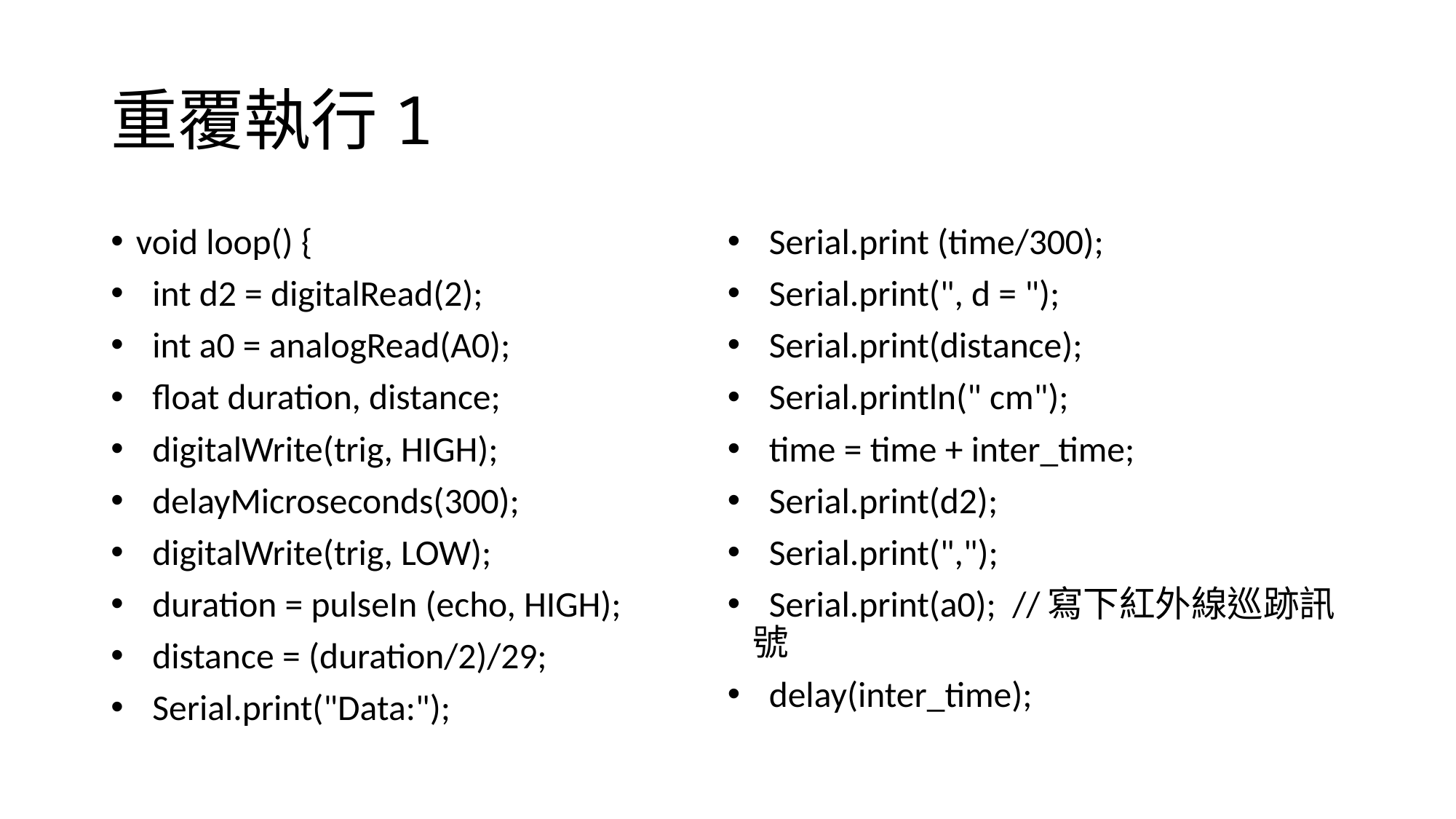

# 重覆執行1
void loop() {
  int d2 = digitalRead(2);
  int a0 = analogRead(A0);
  float duration, distance;
  digitalWrite(trig, HIGH);
  delayMicroseconds(300);
  digitalWrite(trig, LOW);
  duration = pulseIn (echo, HIGH);
  distance = (duration/2)/29;
  Serial.print("Data:");
  Serial.print (time/300);
  Serial.print(", d = ");
  Serial.print(distance);
  Serial.println(" cm");
  time = time + inter_time;
  Serial.print(d2);
  Serial.print(",");
  Serial.print(a0);  //寫下紅外線巡跡訊號
  delay(inter_time);